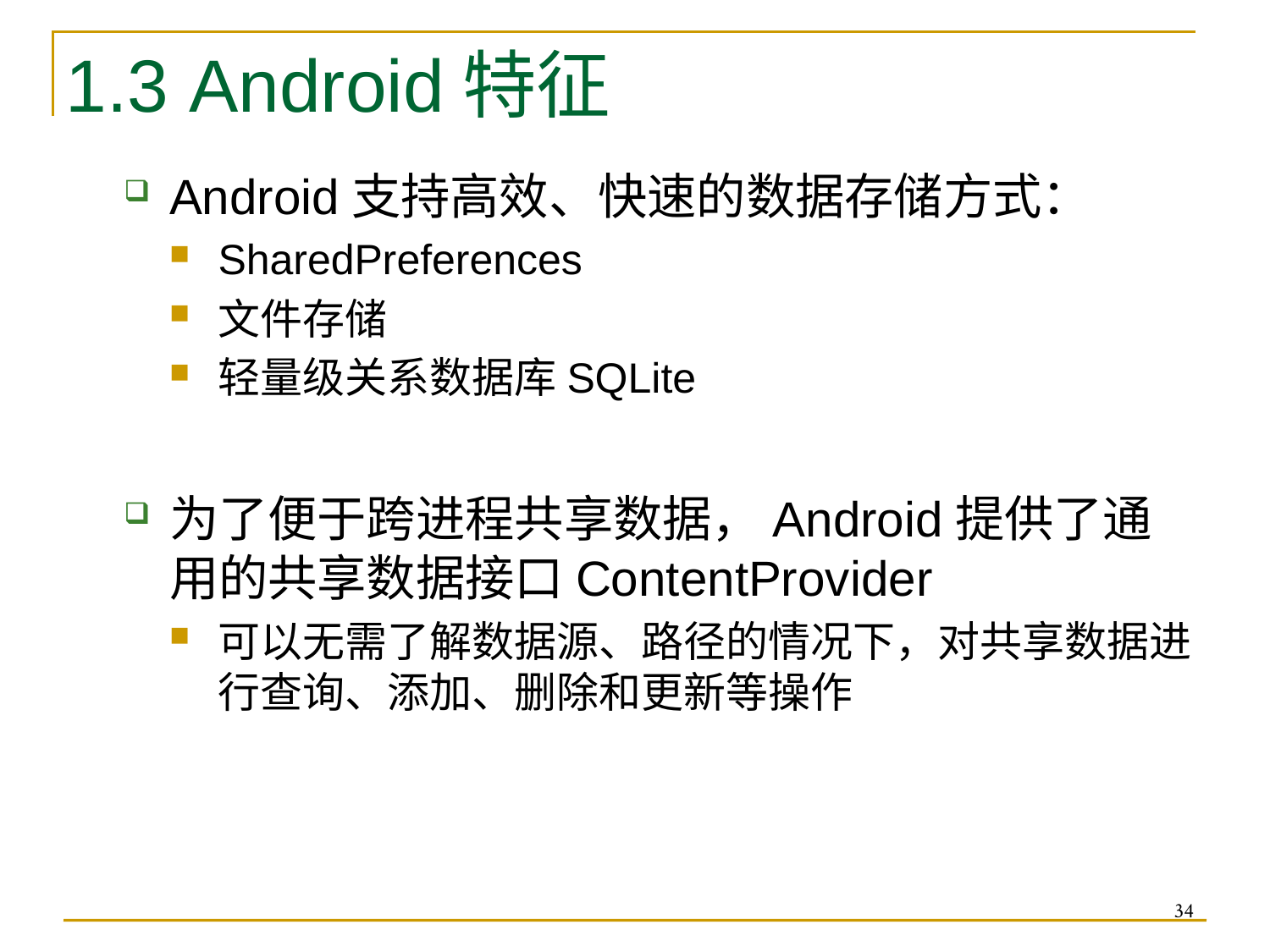

# 1.3 Android特征
Android支持高效、快速的数据存储方式：
SharedPreferences
文件存储
轻量级关系数据库SQLite

为了便于跨进程共享数据，Android提供了通用的共享数据接口ContentProvider
可以无需了解数据源、路径的情况下，对共享数据进行查询、添加、删除和更新等操作
34